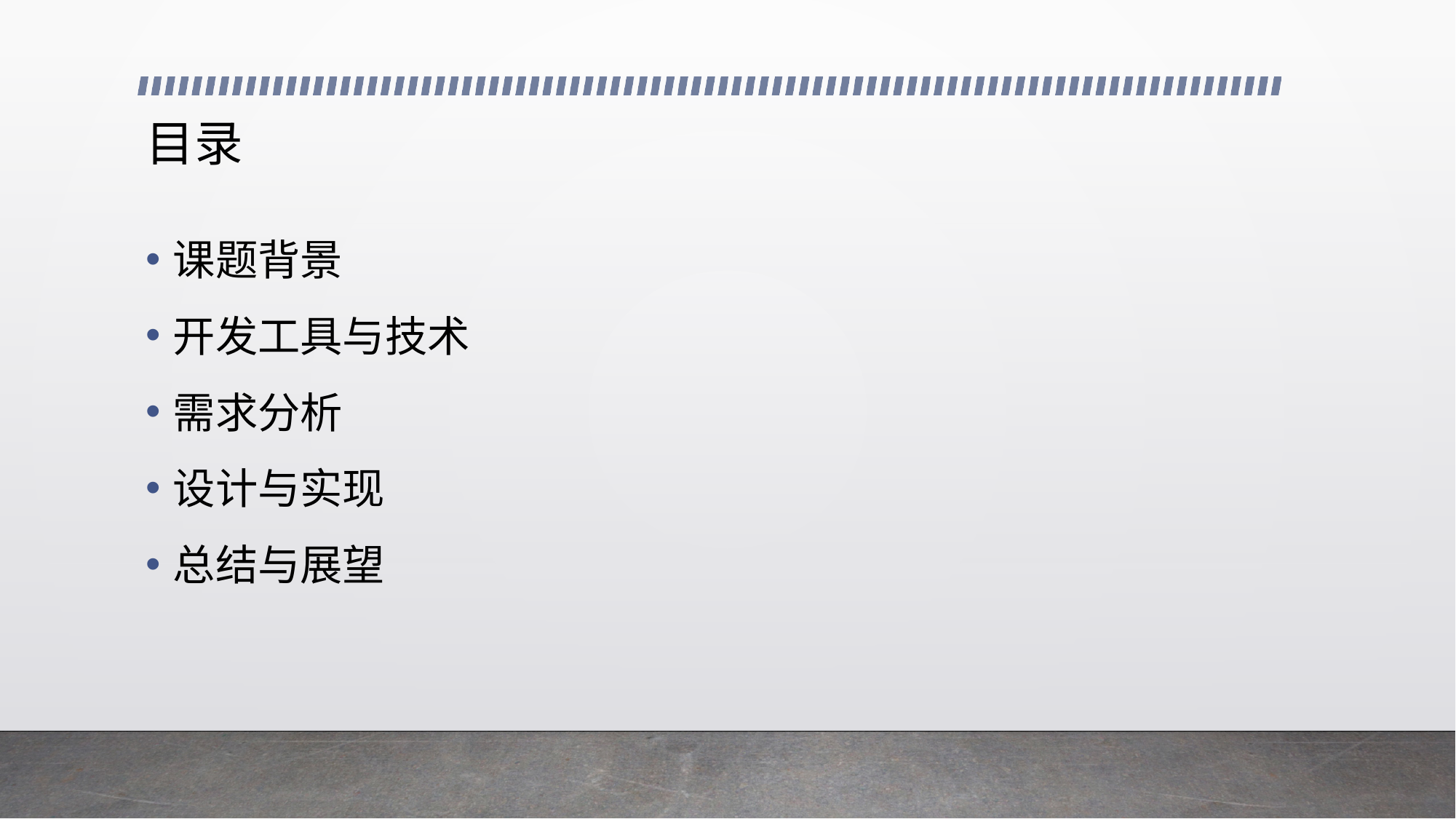

# 目录
课题背景
开发工具与技术
需求分析
设计与实现
总结与展望